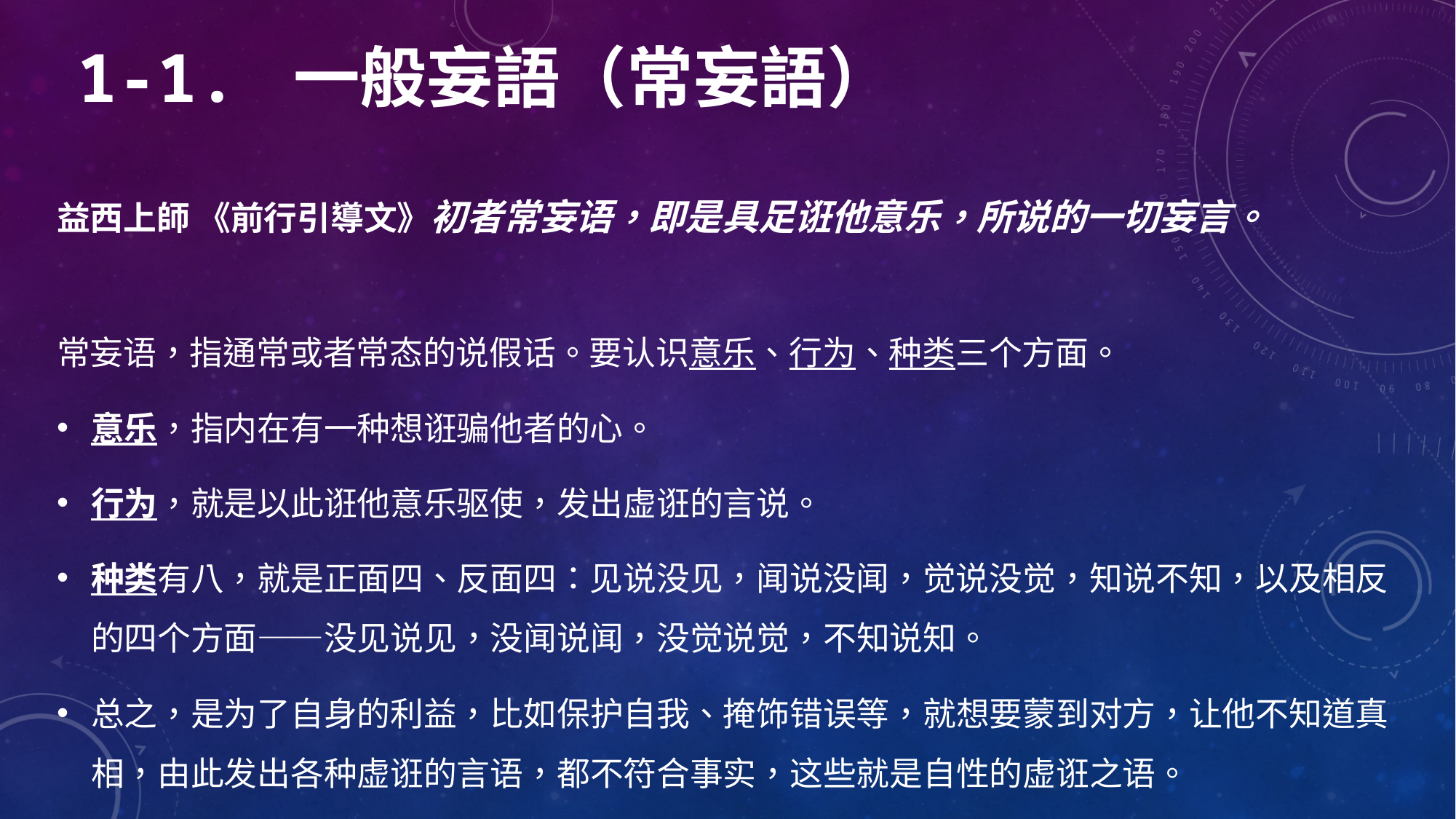

# 1-1. 一般妄語（常妄語）
益西上師 《前行引導文》初者常妄语，即是具足诳他意乐，所说的一切妄言。

常妄语，指通常或者常态的说假话。要认识意乐、行为、种类三个方面。
意乐，指内在有一种想诳骗他者的心。
行为，就是以此诳他意乐驱使，发出虚诳的言说。
种类有八，就是正面四、反面四：见说没见，闻说没闻，觉说没觉，知说不知，以及相反的四个方面——没见说见，没闻说闻，没觉说觉，不知说知。
总之，是为了自身的利益，比如保护自我、掩饰错误等，就想要蒙到对方，让他不知道真相，由此发出各种虚诳的言语，都不符合事实，这些就是自性的虚诳之语。